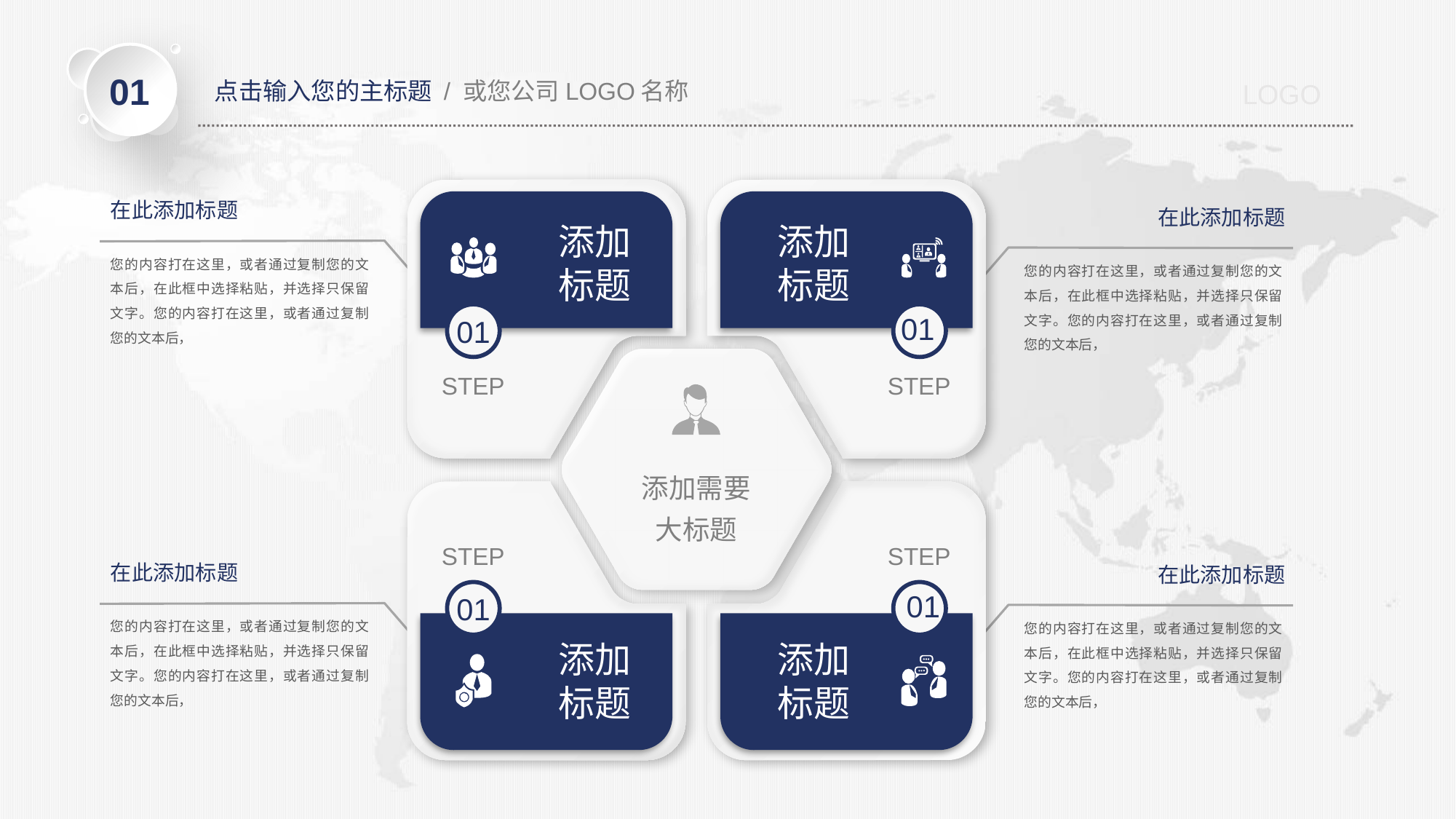

01

点击输入您的主标题 / 或您公司LOGO名称
LOGO

添加
标题

01
STEP

添加
标题

01
STEP
在此添加标题

您的内容打在这里，或者通过复制您的文本后，在此框中选择粘贴，并选择只保留文字。您的内容打在这里，或者通过复制您的文本后，
在此添加标题

您的内容打在这里，或者通过复制您的文本后，在此框中选择粘贴，并选择只保留文字。您的内容打在这里，或者通过复制您的文本后，

添加需要
大标题

STEP

01

添加
标题

STEP
01

添加
标题

在此添加标题

您的内容打在这里，或者通过复制您的文本后，在此框中选择粘贴，并选择只保留文字。您的内容打在这里，或者通过复制您的文本后，
在此添加标题

您的内容打在这里，或者通过复制您的文本后，在此框中选择粘贴，并选择只保留文字。您的内容打在这里，或者通过复制您的文本后，